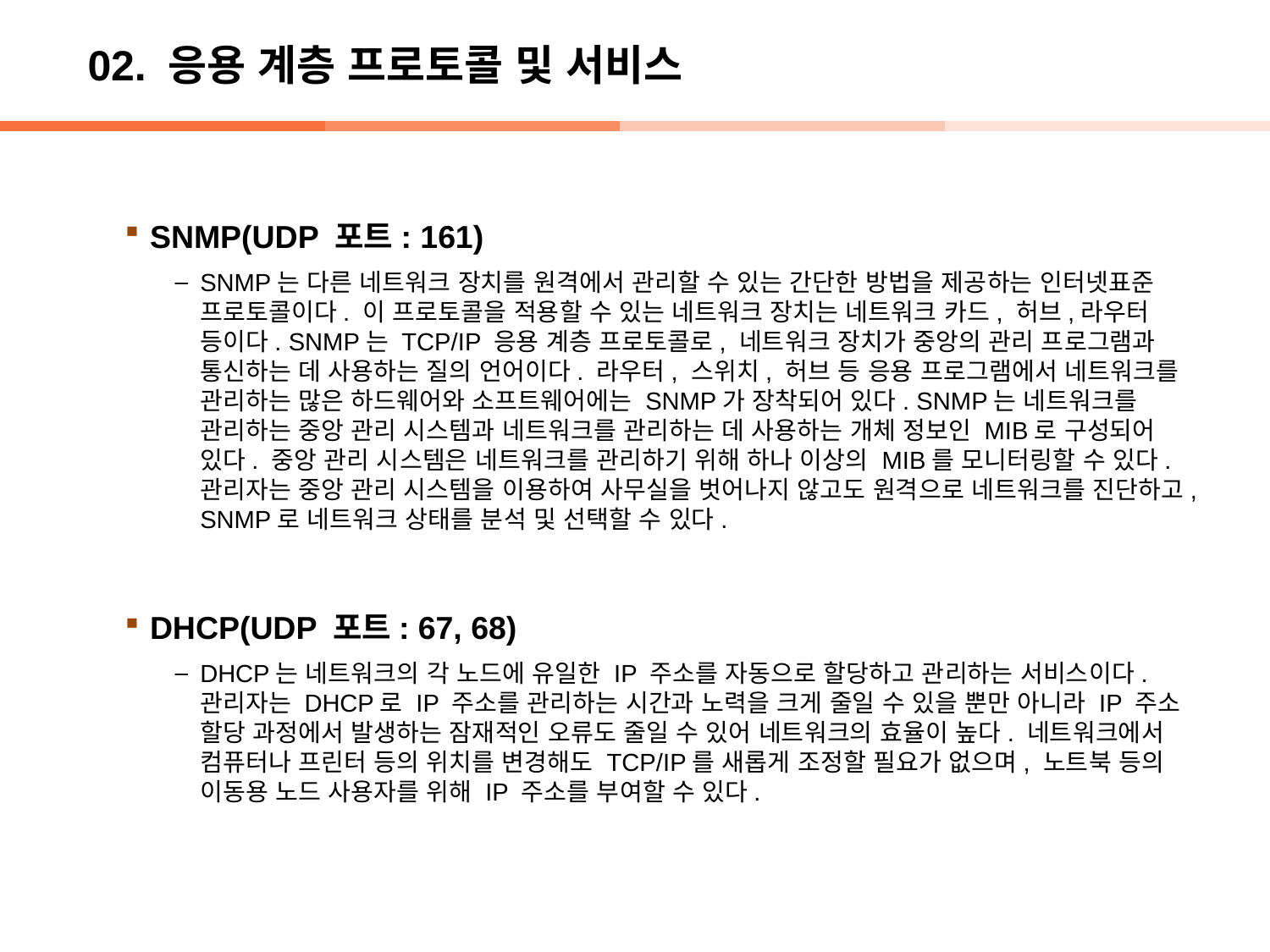

# 02. 응용 계층 프로토콜 및 서비스

SNMP(UDP 포트: 161)
SNMP는 다른 네트워크 장치를 원격에서 관리할 수 있는 간단한 방법을 제공하는 인터넷표준 프로토콜이다. 이 프로토콜을 적용할 수 있는 네트워크 장치는 네트워크 카드, 허브,라우터 등이다. SNMP는 TCP/IP 응용 계층 프로토콜로, 네트워크 장치가 중앙의 관리 프로그램과 통신하는 데 사용하는 질의 언어이다. 라우터, 스위치, 허브 등 응용 프로그램에서 네트워크를 관리하는 많은 하드웨어와 소프트웨어에는 SNMP가 장착되어 있다. SNMP는 네트워크를 관리하는 중앙 관리 시스템과 네트워크를 관리하는 데 사용하는 개체 정보인 MIB로 구성되어 있다. 중앙 관리 시스템은 네트워크를 관리하기 위해 하나 이상의 MIB를 모니터링할 수 있다. 관리자는 중앙 관리 시스템을 이용하여 사무실을 벗어나지 않고도 원격으로 네트워크를 진단하고, SNMP로 네트워크 상태를 분석 및 선택할 수 있다.

DHCP(UDP 포트: 67, 68)
DHCP는 네트워크의 각 노드에 유일한 IP 주소를 자동으로 할당하고 관리하는 서비스이다. 관리자는 DHCP로 IP 주소를 관리하는 시간과 노력을 크게 줄일 수 있을 뿐만 아니라 IP 주소 할당 과정에서 발생하는 잠재적인 오류도 줄일 수 있어 네트워크의 효율이 높다. 네트워크에서 컴퓨터나 프린터 등의 위치를 변경해도 TCP/IP를 새롭게 조정할 필요가 없으며, 노트북 등의 이동용 노드 사용자를 위해 IP 주소를 부여할 수 있다.